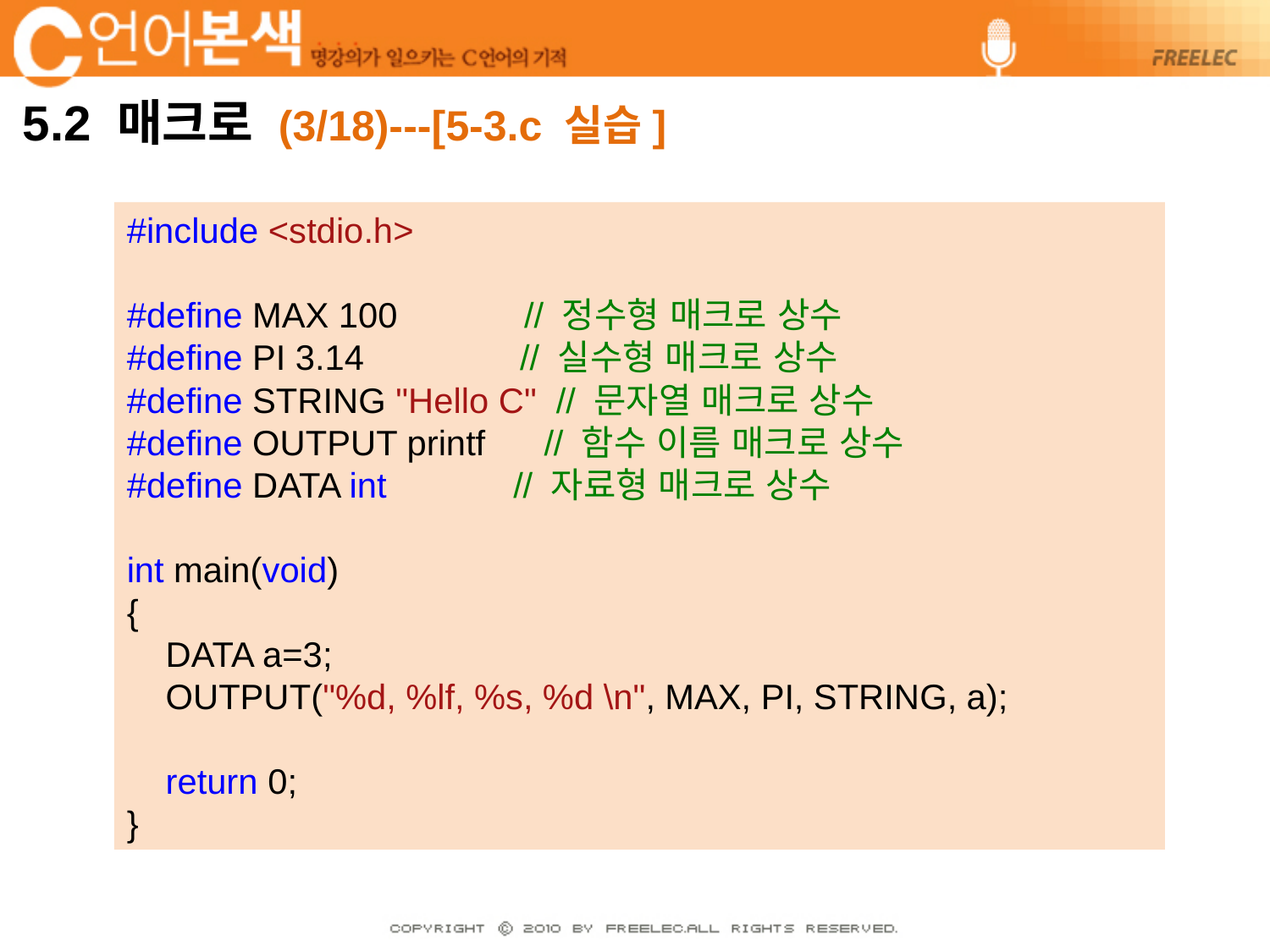

# 5.2 매크로 (3/18)---[5-3.c 실습]
#include <stdio.h>

#define MAX 100             // 정수형 매크로 상수
#define PI 3.14                // 실수형 매크로 상수
#define STRING "Hello C"  // 문자열 매크로 상수
#define OUTPUT printf      // 함수 이름 매크로 상수
#define DATA int             // 자료형 매크로 상수

int main(void)
{
    DATA a=3;
    OUTPUT("%d, %lf, %s, %d \n", MAX, PI, STRING, a);

    return 0;
}